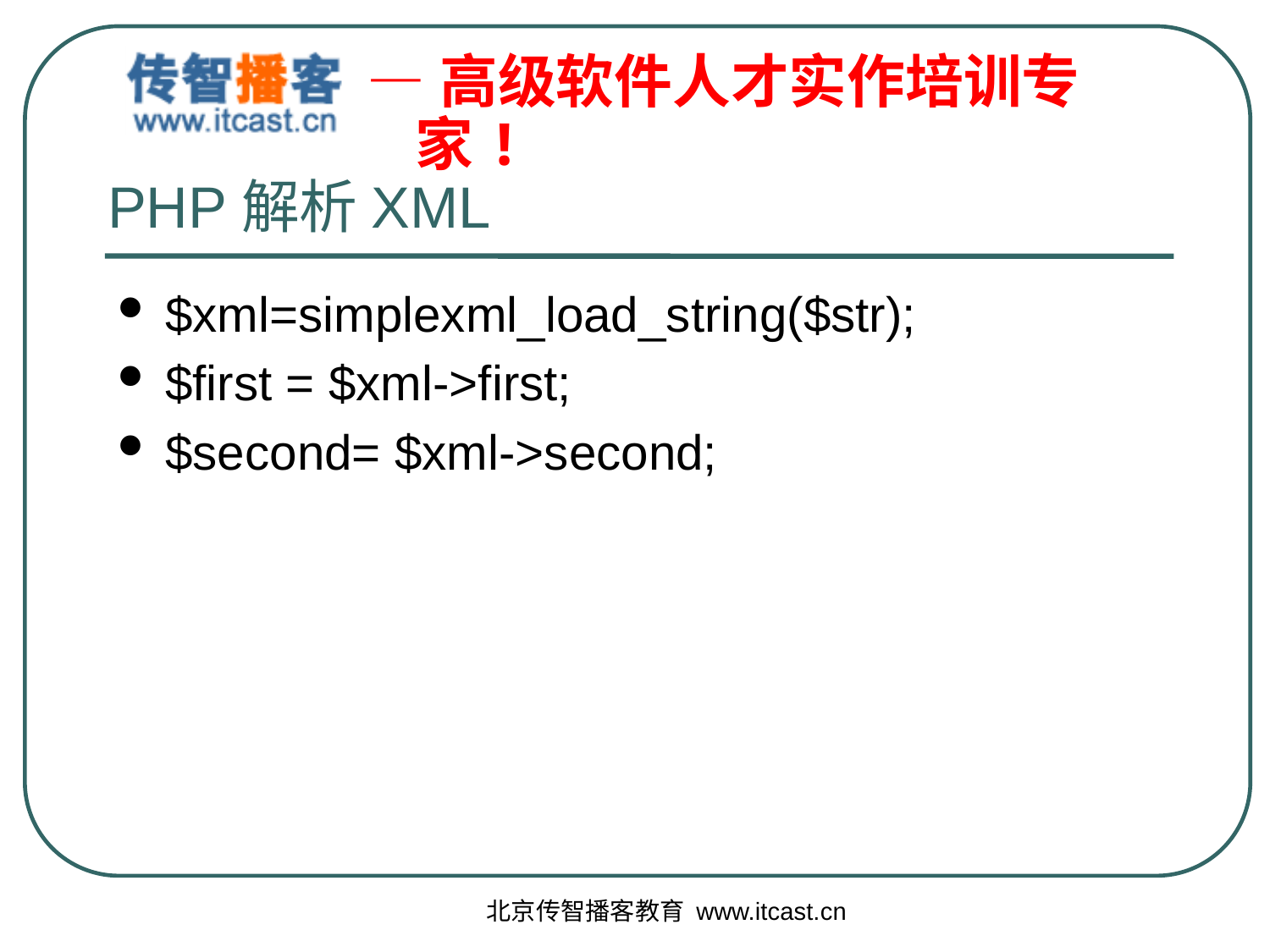

# PHP解析XML
$xml=simplexml_load_string($str);
$first = $xml->first;
$second= $xml->second;
北京传智播客教育 www.itcast.cn